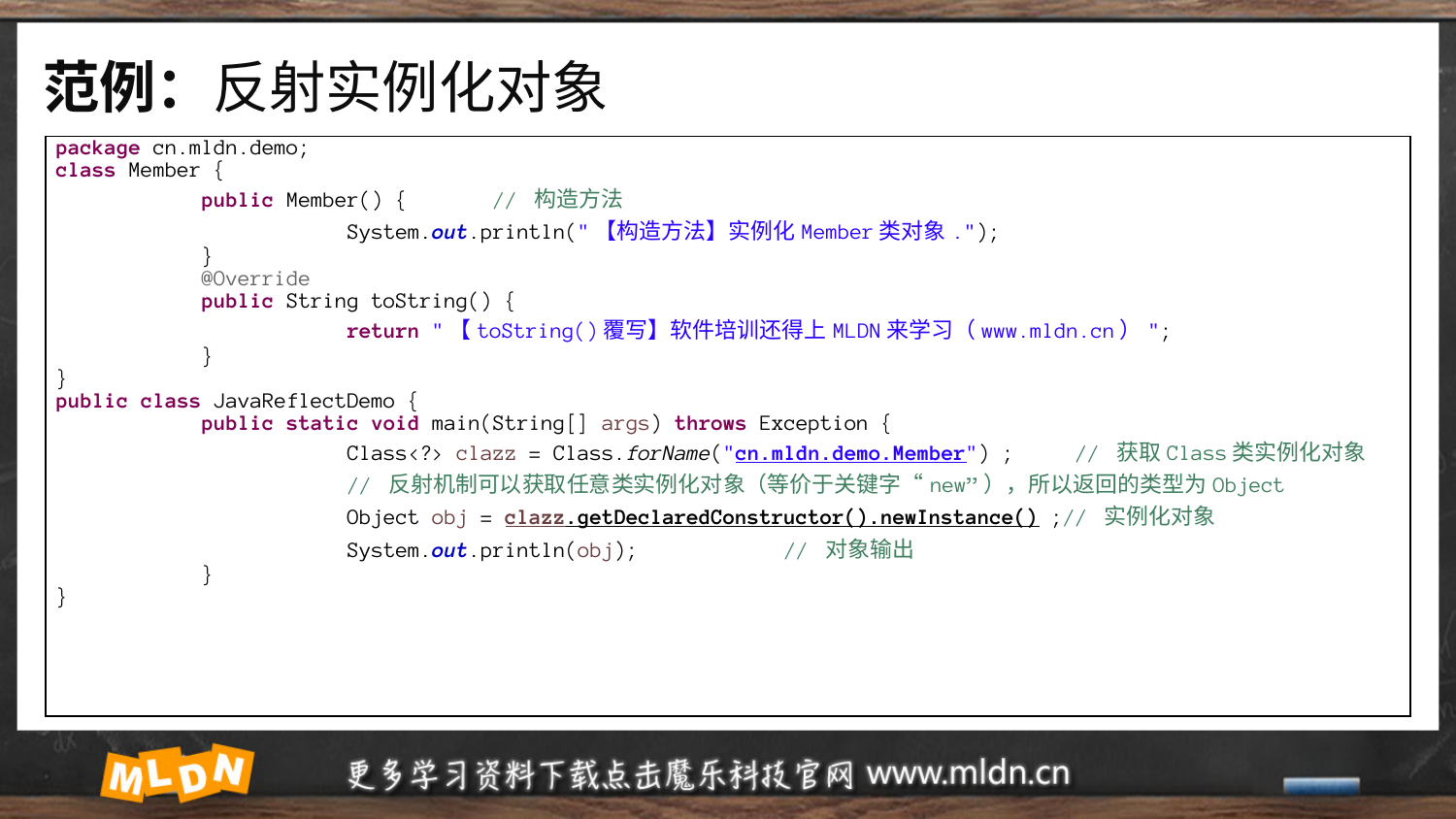

# 范例：反射实例化对象
| package cn.mldn.demo; class Member { public Member() { // 构造方法 System.out.println("【构造方法】实例化Member类对象."); } @Override public String toString() { return "【toString()覆写】软件培训还得上MLDN来学习（www.mldn.cn）"; } } public class JavaReflectDemo { public static void main(String[] args) throws Exception { Class<?> clazz = Class.forName("cn.mldn.demo.Member") ; // 获取Class类实例化对象 // 反射机制可以获取任意类实例化对象（等价于关键字“new”），所以返回的类型为Object Object obj = clazz.getDeclaredConstructor().newInstance() ;// 实例化对象 System.out.println(obj); // 对象输出 } } |
| --- |